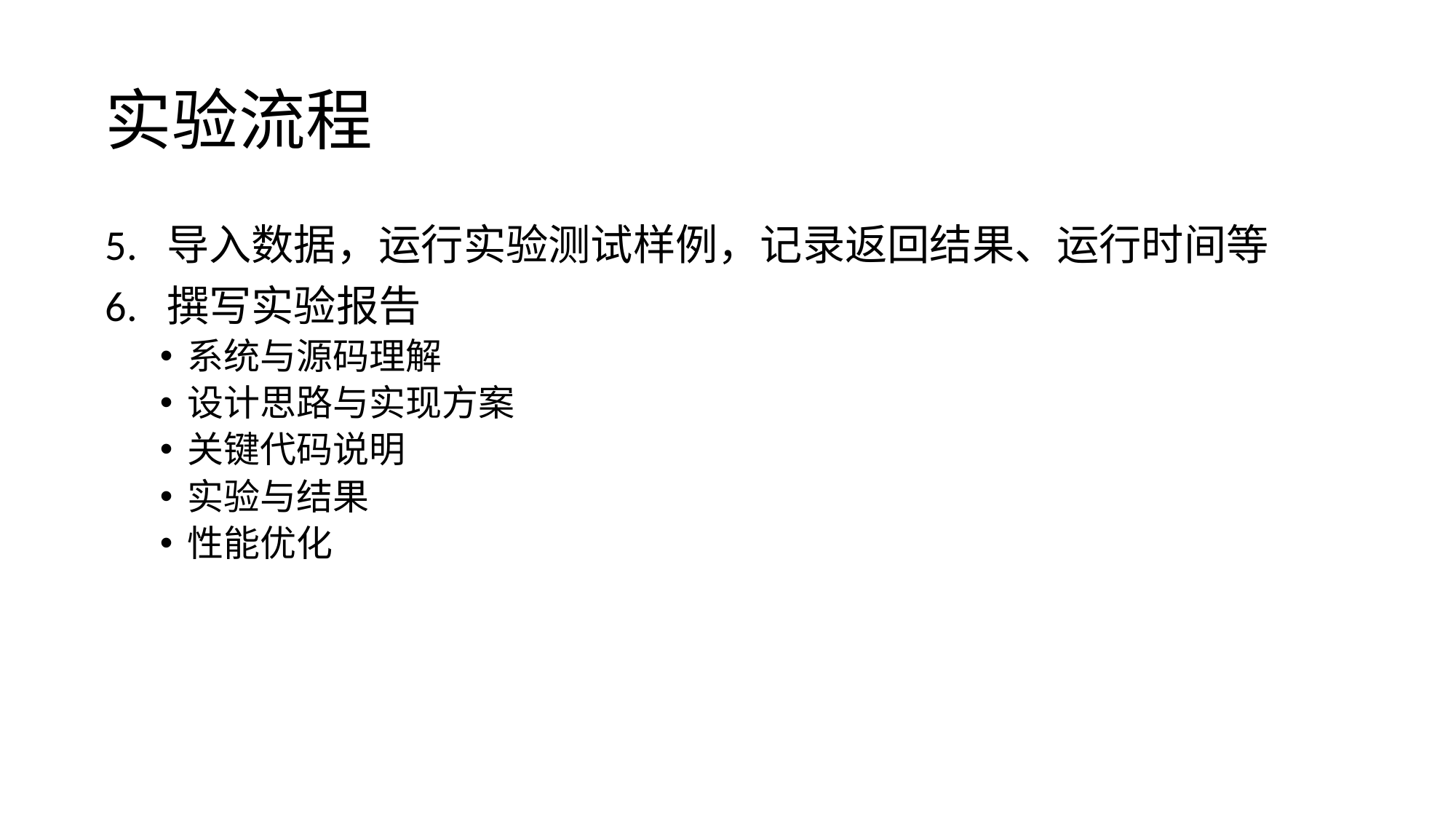

# 实验流程
导入数据，运行实验测试样例，记录返回结果、运行时间等
撰写实验报告
系统与源码理解
设计思路与实现方案
关键代码说明
实验与结果
性能优化